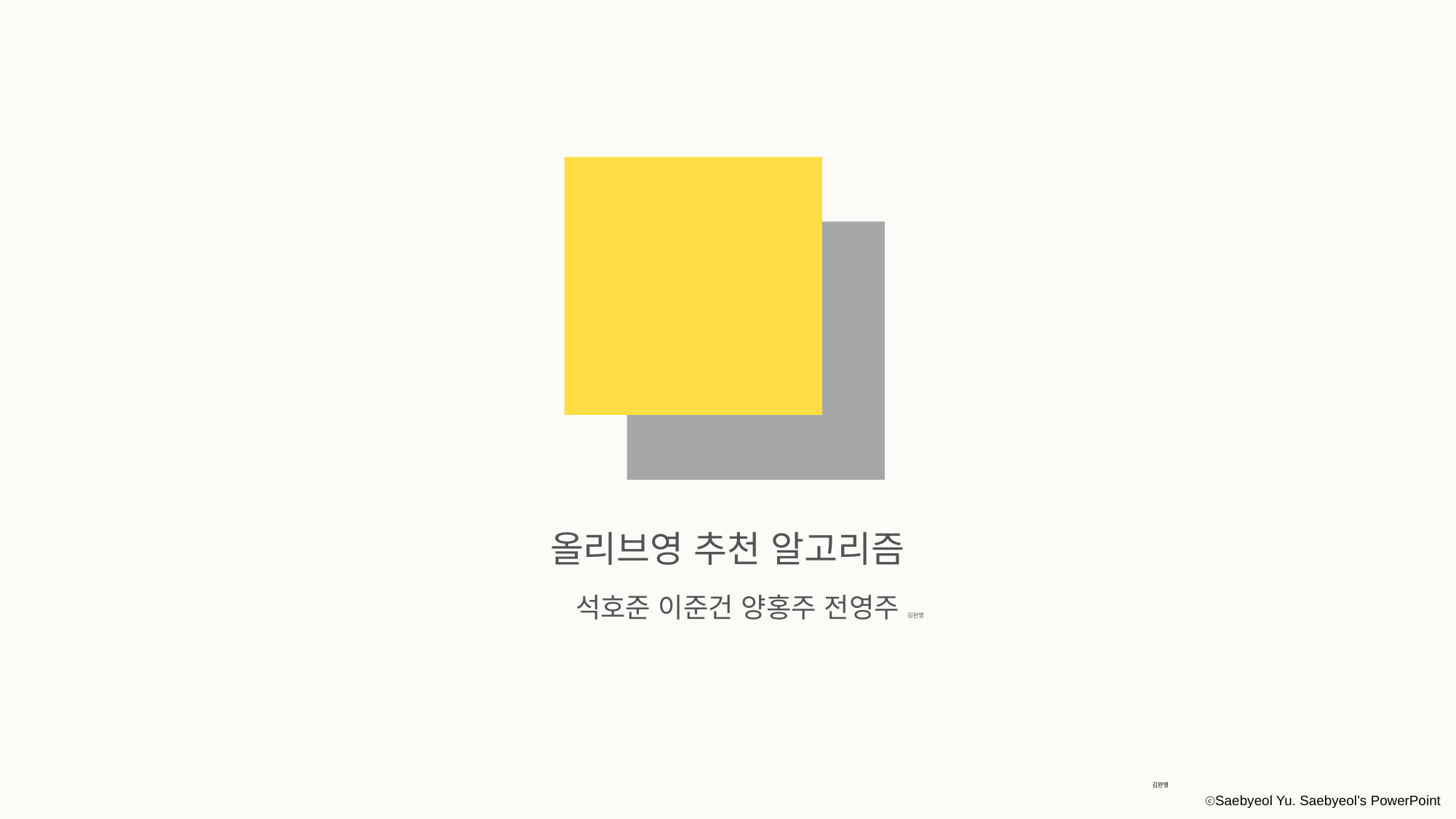

올리브영 추천 알고리즘
석호준 이준건 양홍주 전영주 김완영
김완영